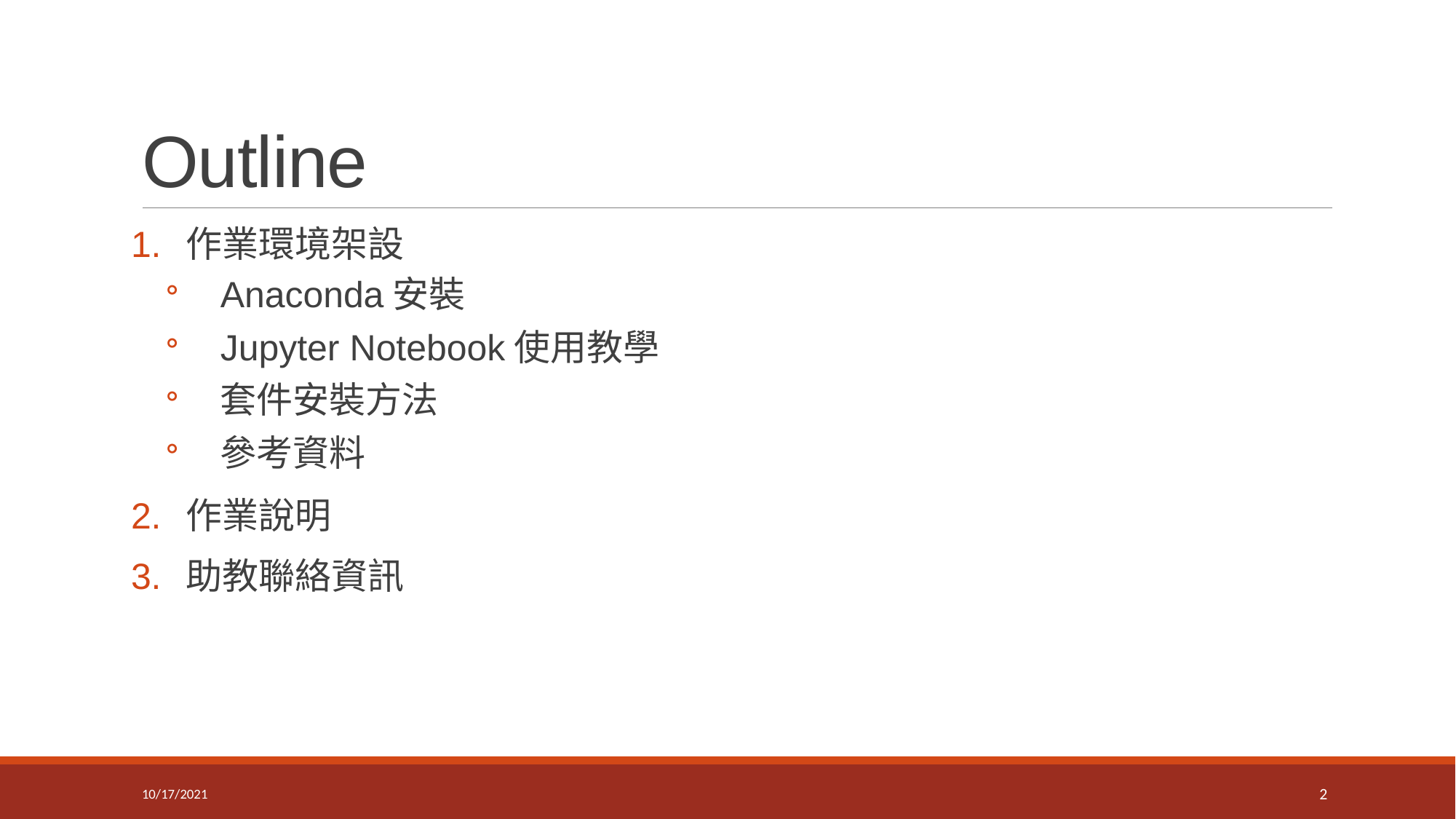

# Outline
作業環境架設
Anaconda安裝
Jupyter Notebook使用教學
套件安裝方法
參考資料
作業說明
助教聯絡資訊
10/17/2021
2